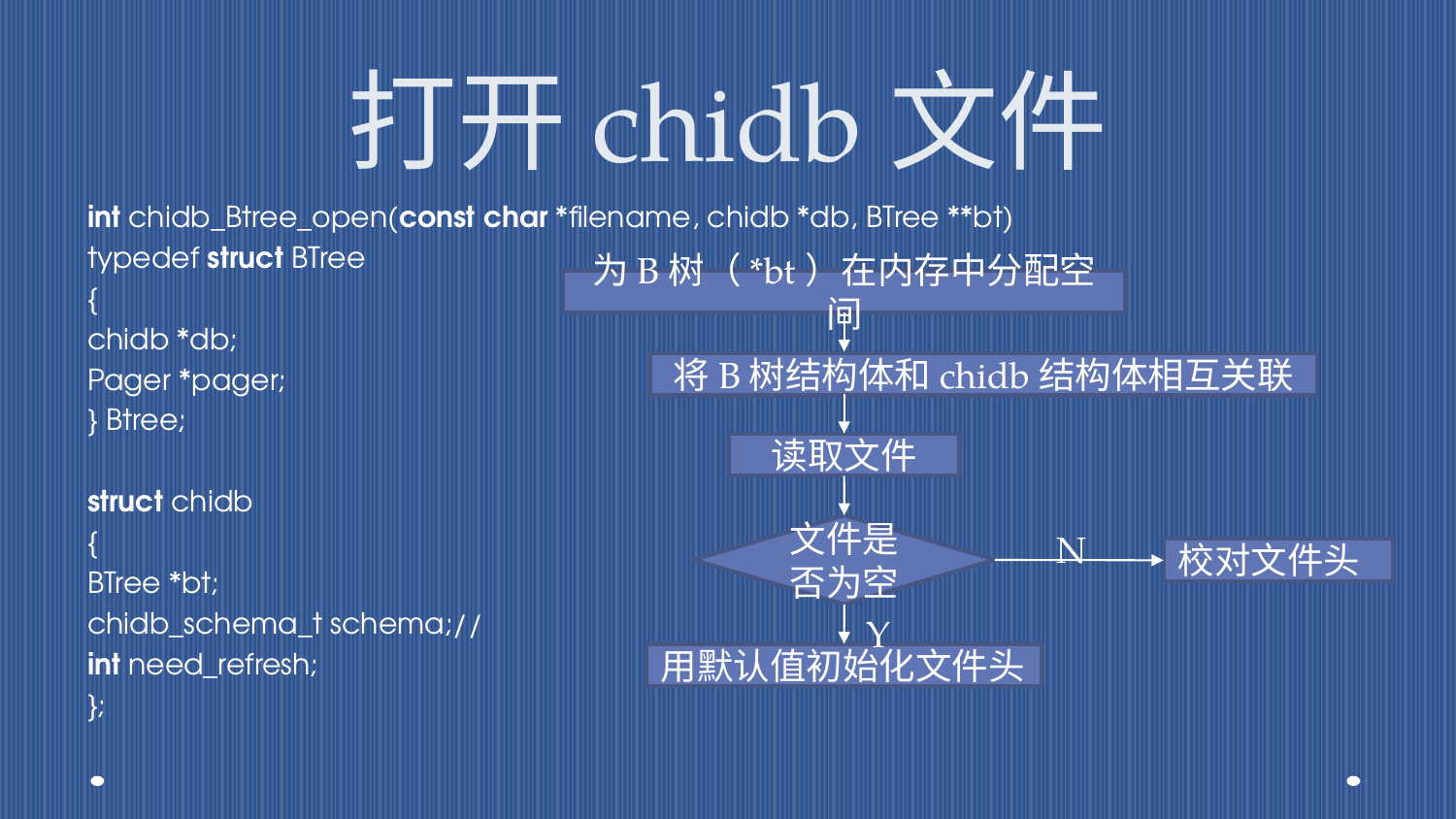

# 打开chidb文件
int chidb_Btree_open(const char *filename, chidb *db, BTree **bt)
typedef struct BTree
{
chidb *db;
Pager *pager;
} Btree;

struct chidb
{
BTree *bt;
chidb_schema_t schema;//
int need_refresh;
};

为B树（*bt）在内存中分配空间
将B树结构体和chidb结构体相互关联
读取文件
文件是否为空
N
校对文件头
Y
用默认值初始化文件头